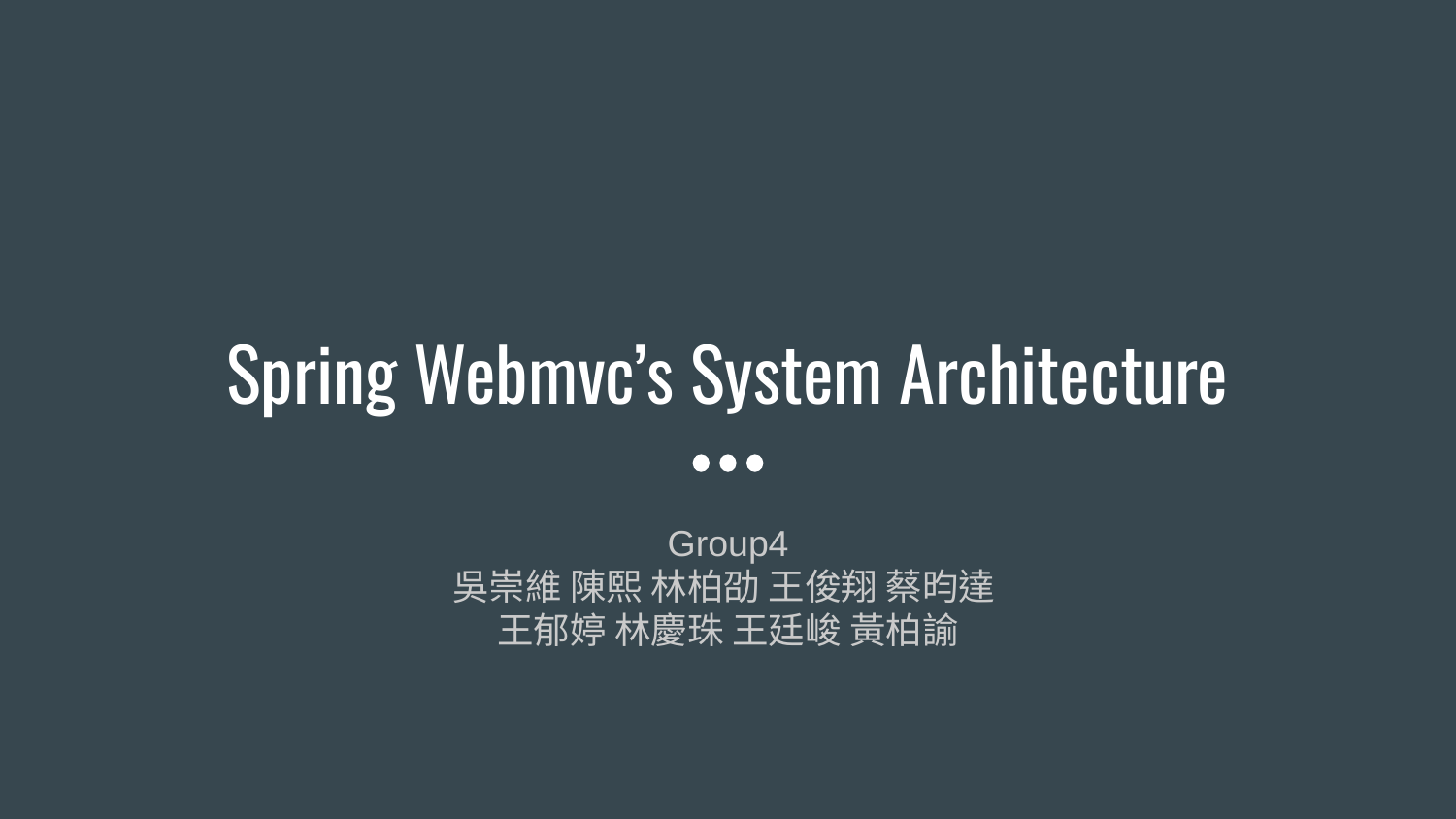

# Spring Webmvc’s System Architecture
Group4
吳崇維 陳熙 林柏劭 王俊翔 蔡昀達
王郁婷 林慶珠 王廷峻 黃柏諭